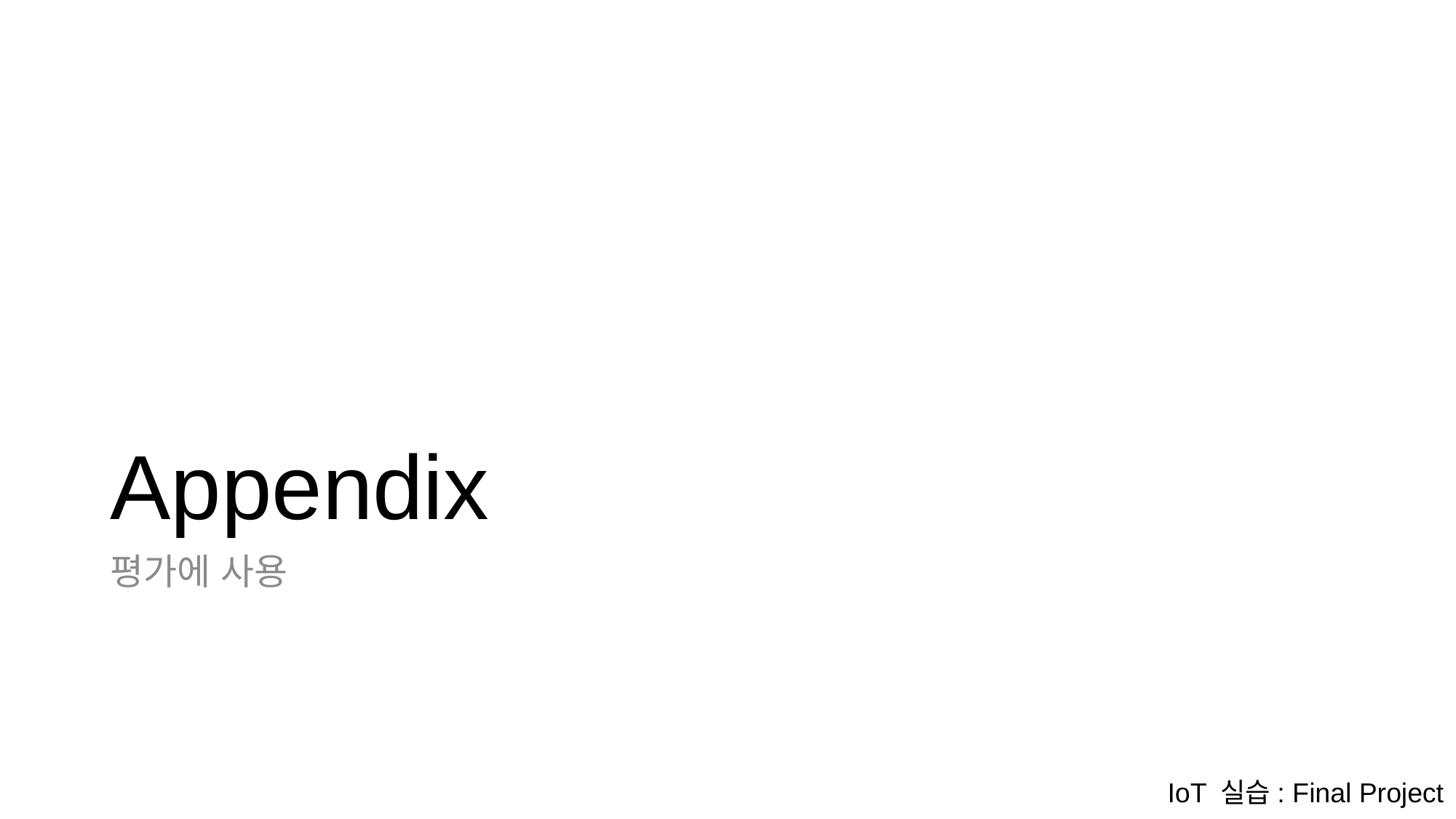

# Appendix
평가에 사용
IoT 실습: Final Project